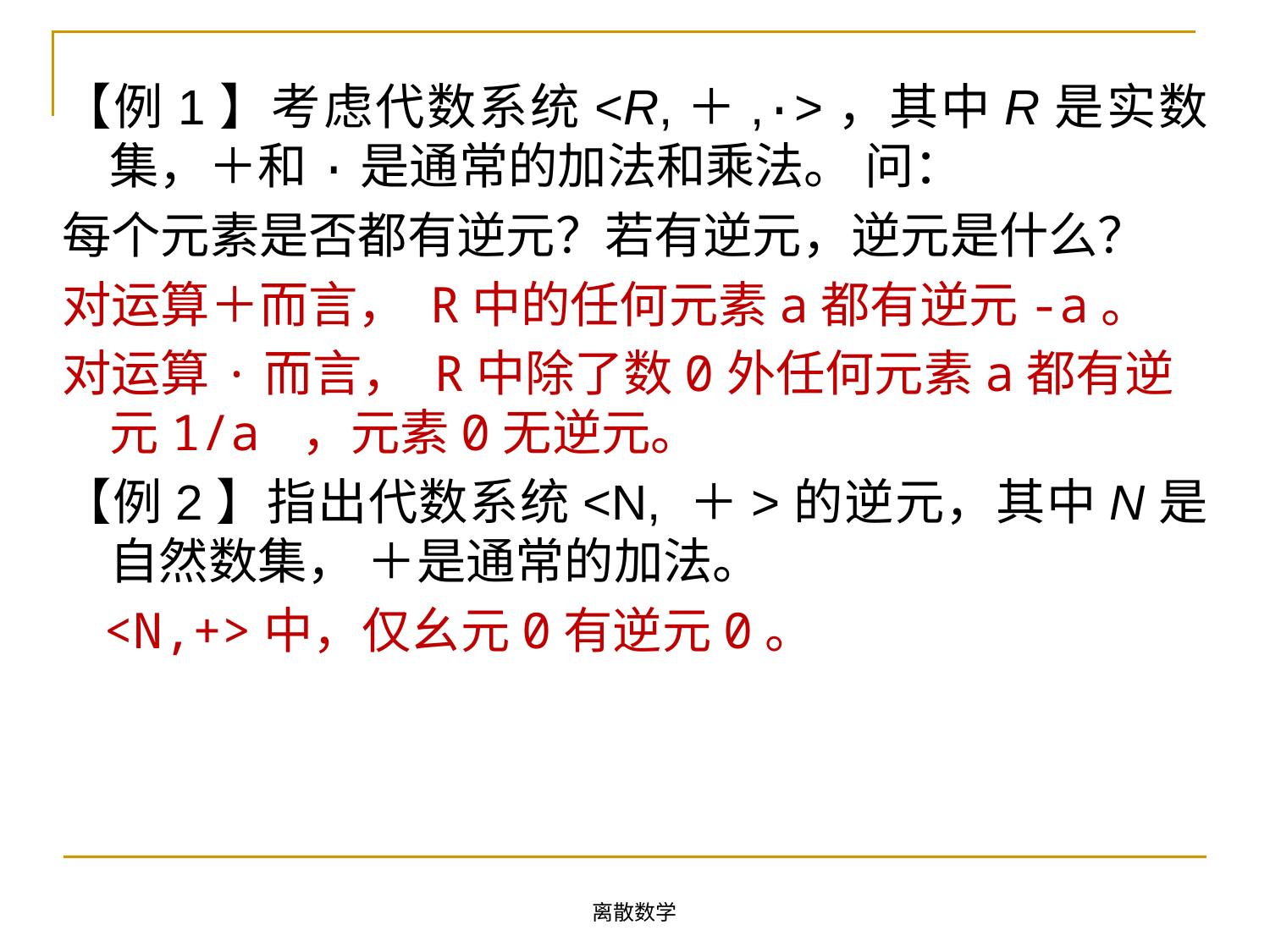

【例1】考虑代数系统<R,＋,·>，其中R是实数集，＋和·是通常的加法和乘法。 问：
每个元素是否都有逆元？若有逆元，逆元是什么？
对运算＋而言， R中的任何元素a都有逆元-a。
对运算·而言， R中除了数0外任何元素a都有逆元1/a ，元素0无逆元。
【例2】指出代数系统<N, ＋>的逆元，其中N是自然数集， ＋是通常的加法。
   <N,+>中，仅幺元0有逆元0。

37
离散数学